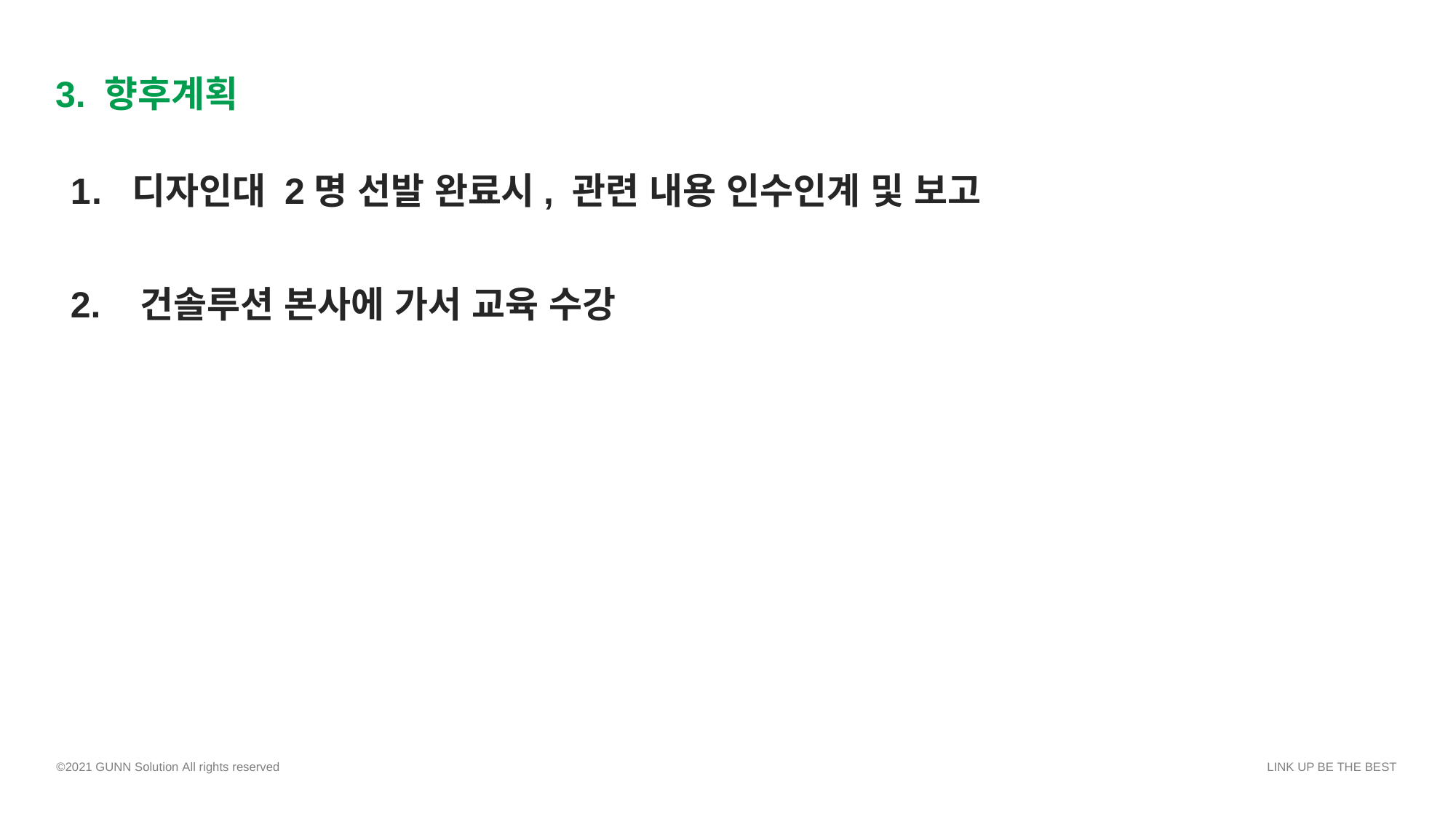

3. 향후계획
디자인대 2명 선발 완료시, 관련 내용 인수인계 및 보고

2.   건솔루션 본사에 가서 교육 수강